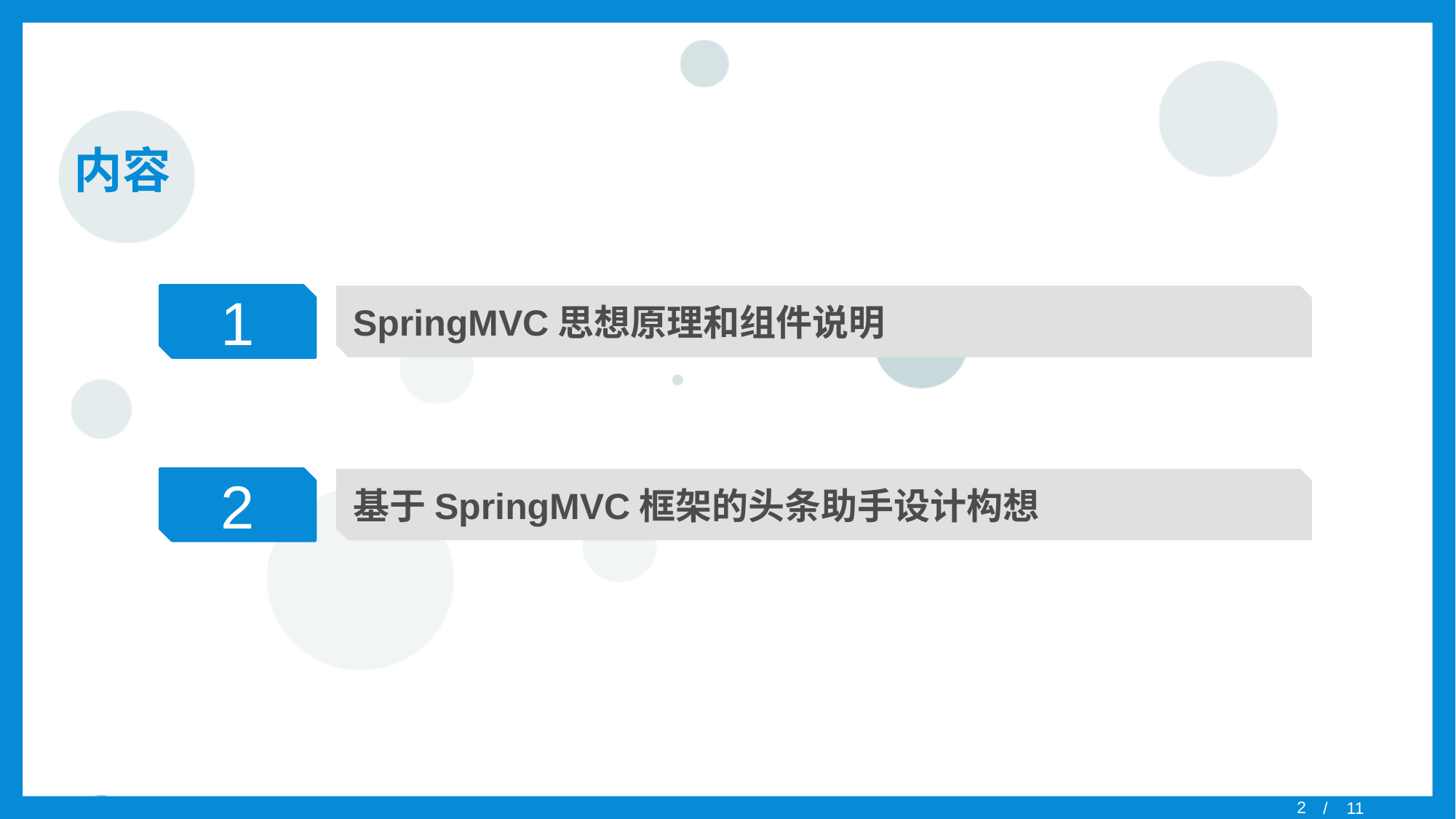

# 内容
1
SpringMVC思想原理和组件说明
2
基于SpringMVC框架的头条助手设计构想
/    11
2